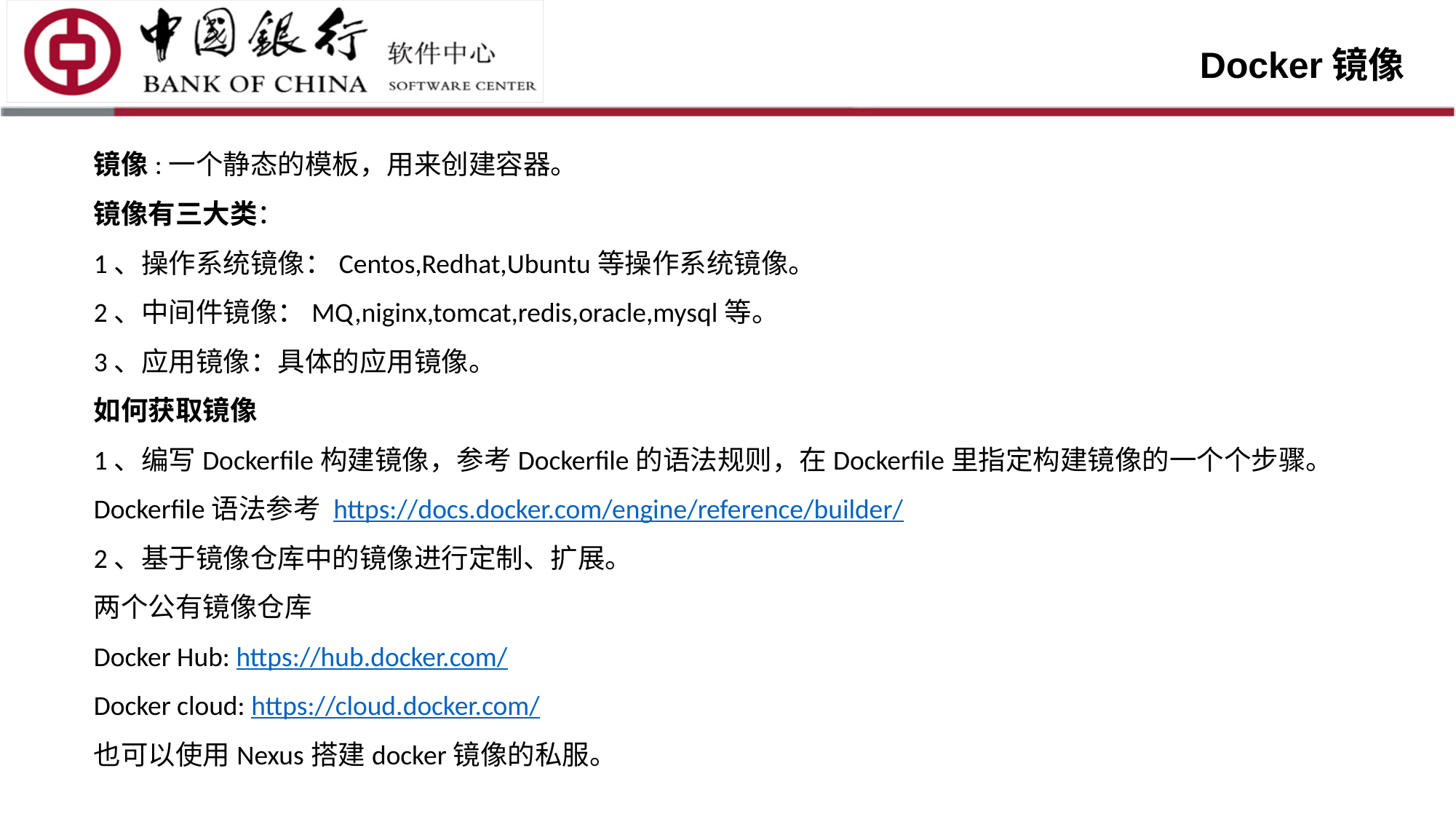

Docker镜像
镜像:一个静态的模板，用来创建容器。
镜像有三大类：
1、操作系统镜像：Centos,Redhat,Ubuntu等操作系统镜像。
2、中间件镜像：MQ,niginx,tomcat,redis,oracle,mysql等。
3、应用镜像：具体的应用镜像。
如何获取镜像
1、编写Dockerfile构建镜像，参考Dockerfile的语法规则，在Dockerfile里指定构建镜像的一个个步骤。Dockerfile语法参考 https://docs.docker.com/engine/reference/builder/
2、基于镜像仓库中的镜像进行定制、扩展。
两个公有镜像仓库
Docker Hub: https://hub.docker.com/
Docker cloud: https://cloud.docker.com/
也可以使用Nexus搭建docker镜像的私服。